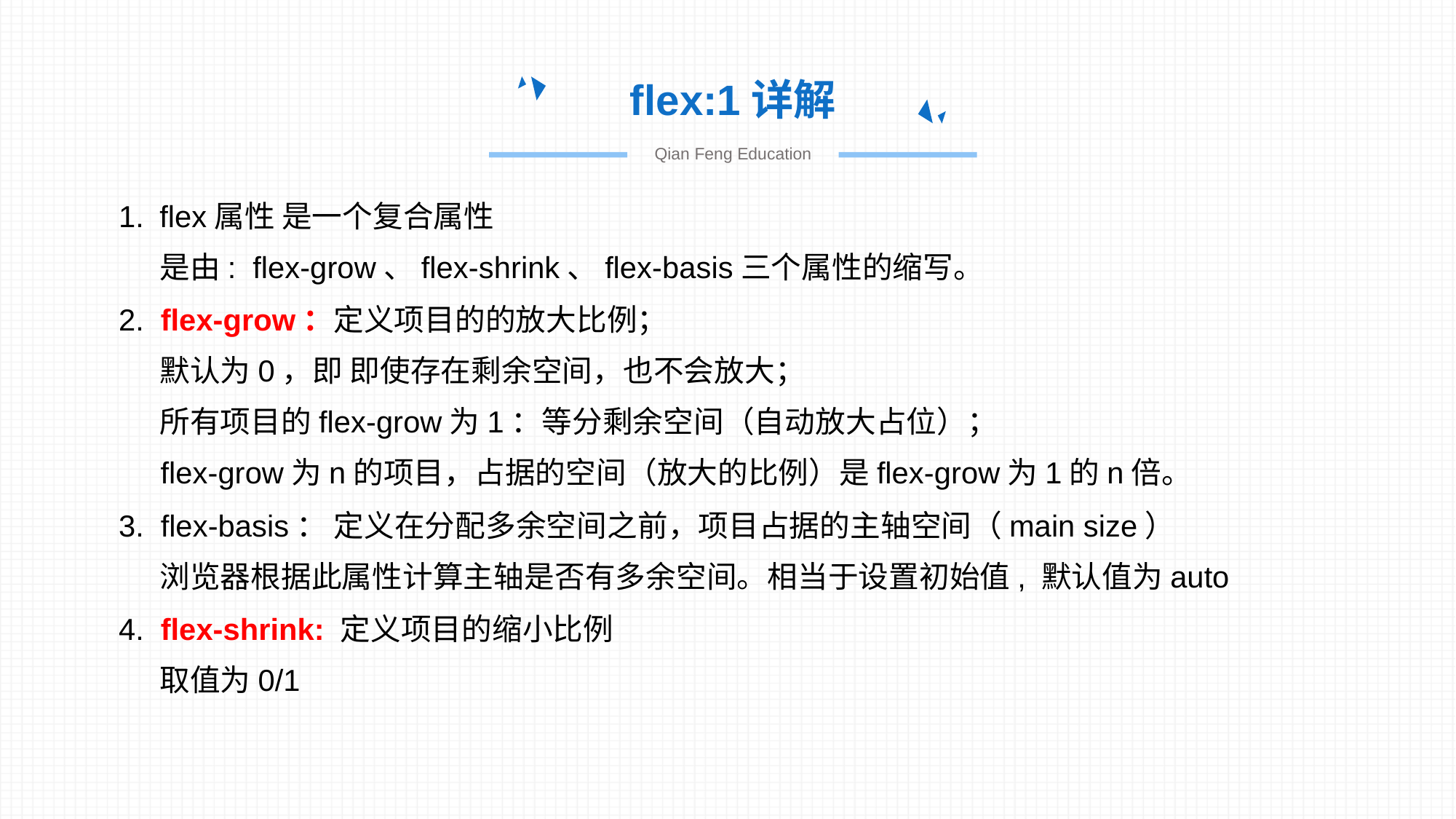

flex:1详解

Qian Feng Education

flex属性 是一个复合属性
     是由:  flex-grow、flex-shrink、flex-basis三个属性的缩写。
2.  flex-grow：定义项目的的放大比例；
     默认为0，即 即使存在剩余空间，也不会放大；
     所有项目的flex-grow为1：等分剩余空间（自动放大占位）；
     flex-grow为n的项目，占据的空间（放大的比例）是flex-grow为1的n倍。
3.  flex-basis： 定义在分配多余空间之前，项目占据的主轴空间（main size）
     浏览器根据此属性计算主轴是否有多余空间。相当于设置初始值, 默认值为auto
4.  flex-shrink: 定义项目的缩小比例
     取值为0/1